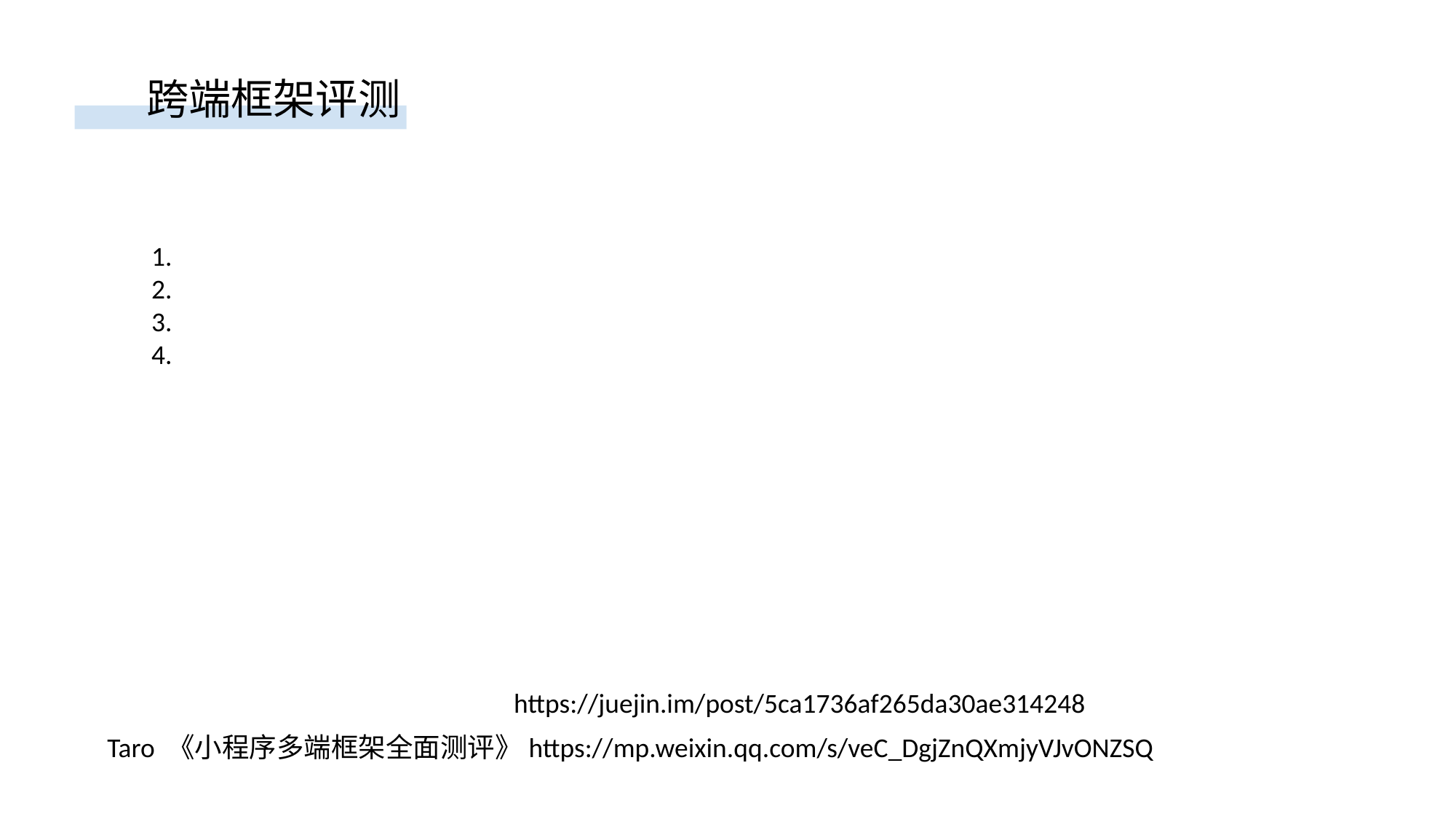

跨端框架评测

1.
2.
3.
4.
https://juejin.im/post/5ca1736af265da30ae314248
Taro 《小程序多端框架全面测评》https://mp.weixin.qq.com/s/veC_DgjZnQXmjyVJvONZSQ